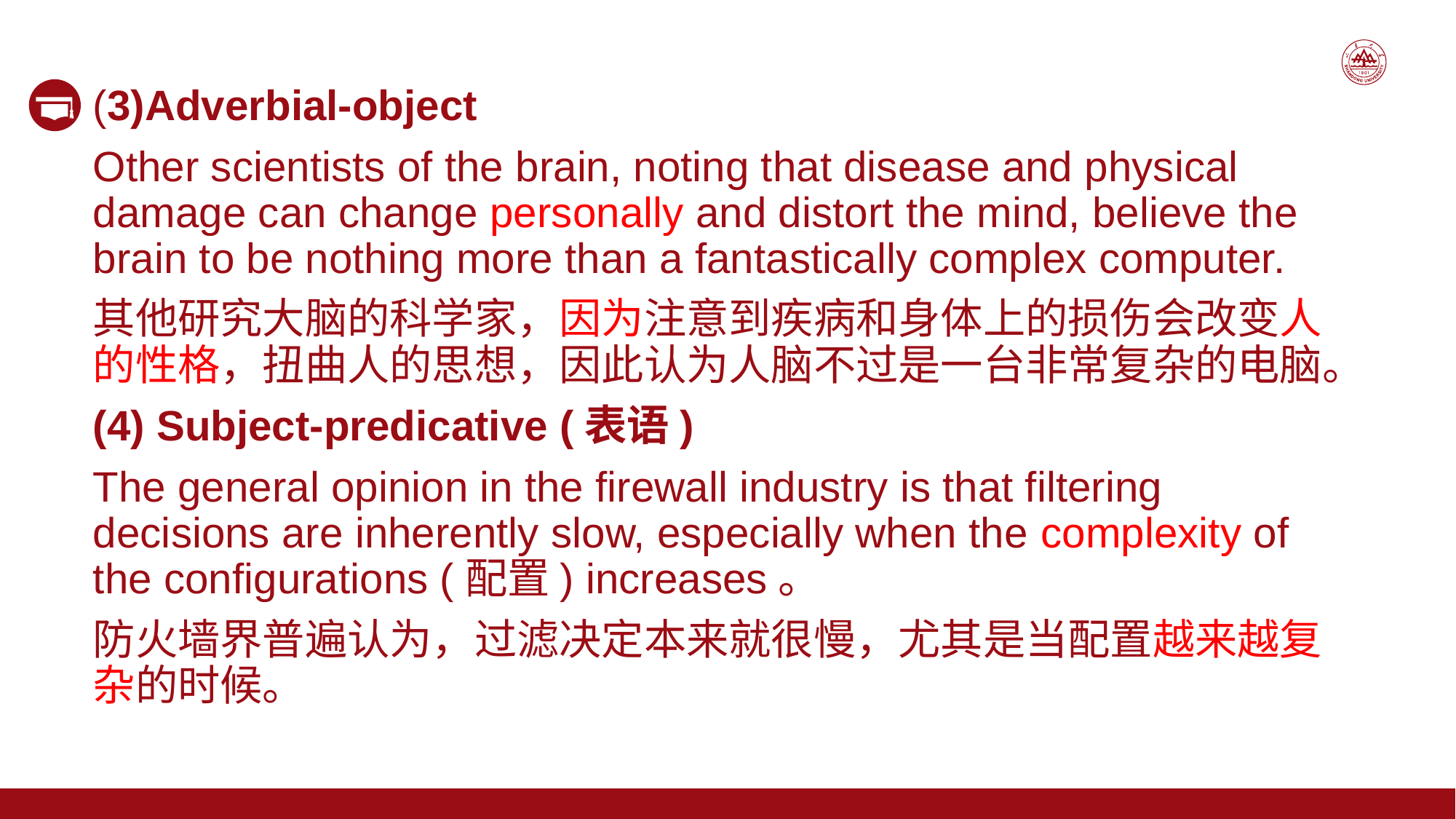

(3)Adverbial-object
Other scientists of the brain, noting that disease and physical damage can change personally and distort the mind, believe the brain to be nothing more than a fantastically complex computer.
其他研究大脑的科学家，因为注意到疾病和身体上的损伤会改变人的性格，扭曲人的思想，因此认为人脑不过是一台非常复杂的电脑。
(4) Subject-predicative (表语)
The general opinion in the firewall industry is that filtering decisions are inherently slow, especially when the complexity of the configurations (配置) increases。
防火墙界普遍认为，过滤决定本来就很慢，尤其是当配置越来越复杂的时候。